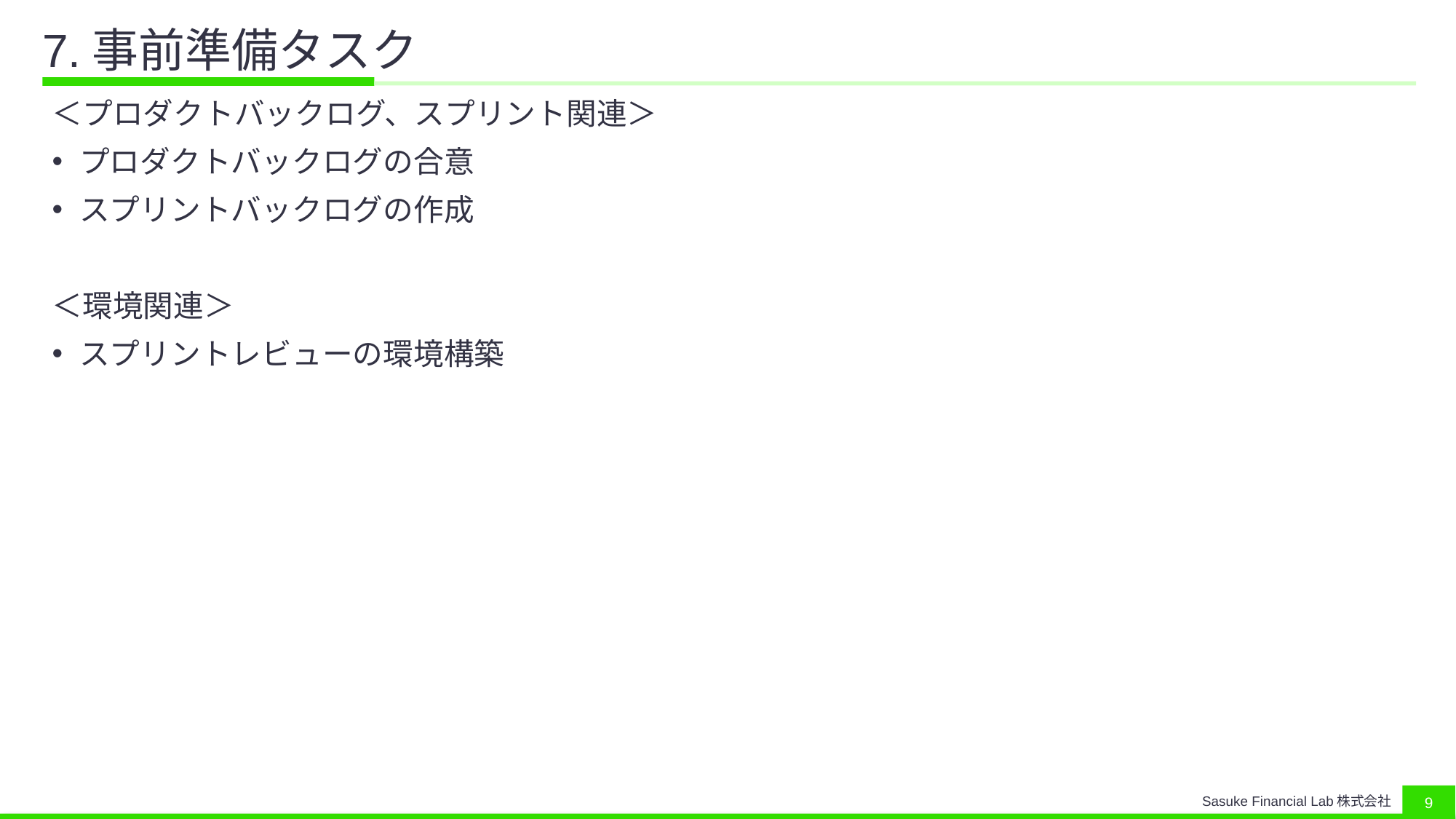

# 7.事前準備タスク
＜プロダクトバックログ、スプリント関連＞
プロダクトバックログの合意
スプリントバックログの作成

＜環境関連＞
スプリントレビューの環境構築
9
Sasuke Financial Lab株式会社